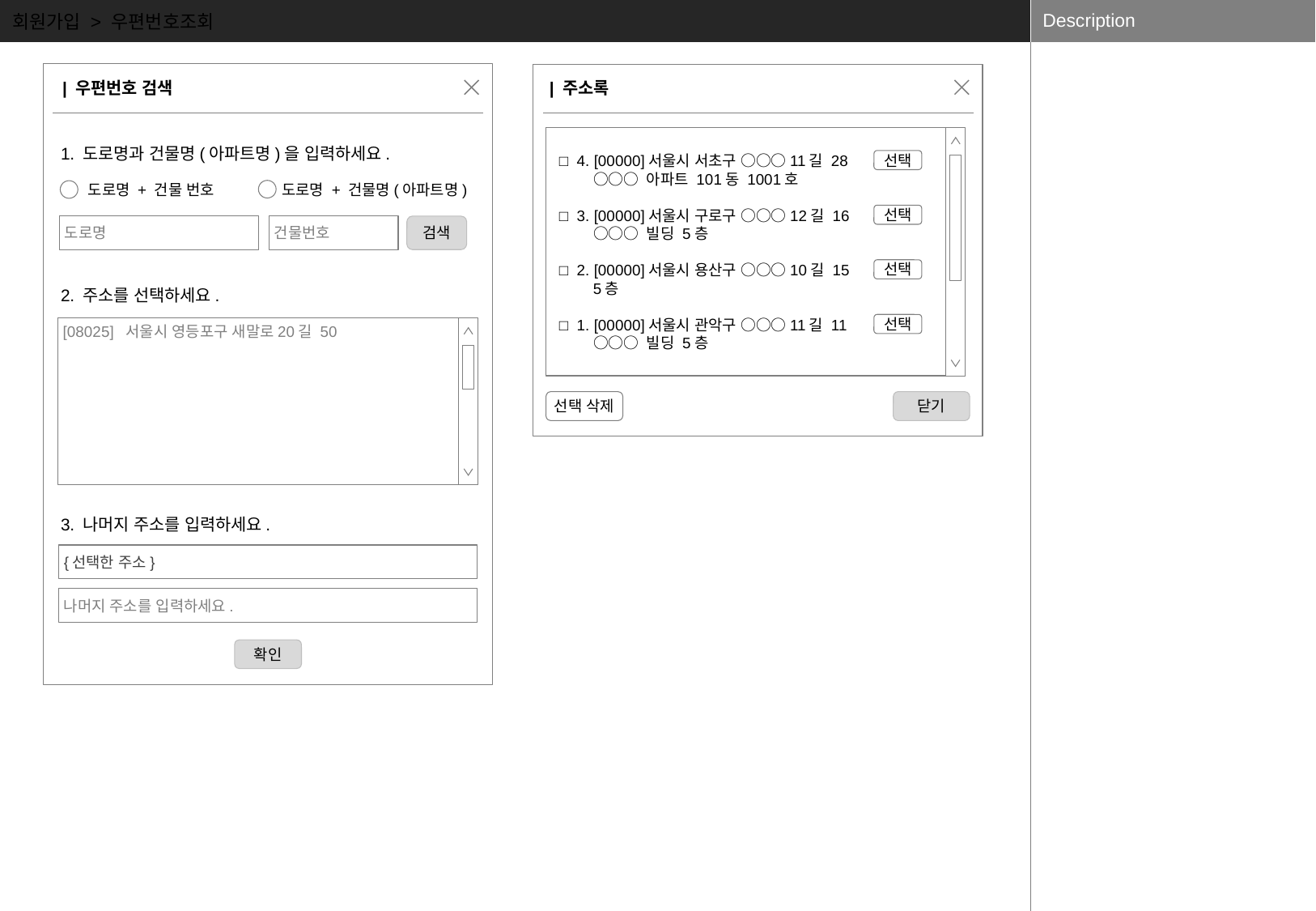

회원가입 > 우편번호조회

| 우편번호 검색
| 주소록

  □  4. [00000]서울시 서초구 ○○○11길 28
          ○○○ 아파트 101동 1001호

  □  3. [00000]서울시 구로구 ○○○12길 16
          ○○○ 빌딩 5층

  □  2. [00000]서울시 용산구 ○○○10길 15
          5층

  □  1. [00000]서울시 관악구 ○○○11길 11
          ○○○ 빌딩 5층

1. 도로명과 건물명(아파트명)을 입력하세요.
선택
도로명 + 건물명(아파트명)

도로명 + 건물 번호

선택
도로명
건물번호
검색
선택
2. 주소를 선택하세요.
선택
[08025]  서울시 영등포구 새말로20길 50

선택 삭제
닫기
3. 나머지 주소를 입력하세요.
{선택한 주소}
나머지 주소를 입력하세요.
확인